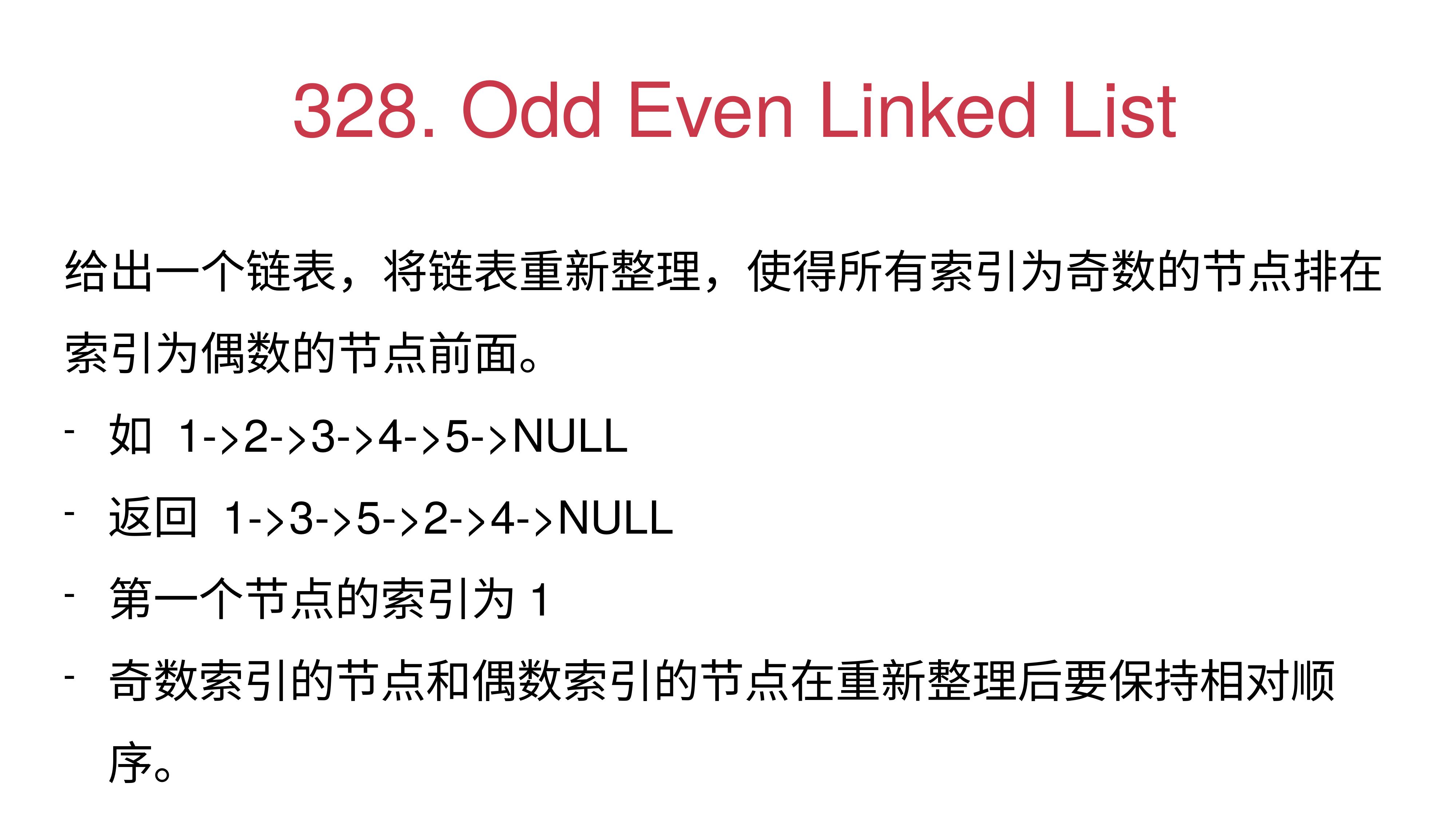

# 328. Odd Even Linked List
给出一个链表，将链表重新整理，使得所有索引为奇数的节点排在索引为偶数的节点前面。
如 1->2->3->4->5->NULL
返回 1->3->5->2->4->NULL
第一个节点的索引为1
奇数索引的节点和偶数索引的节点在重新整理后要保持相对顺序。